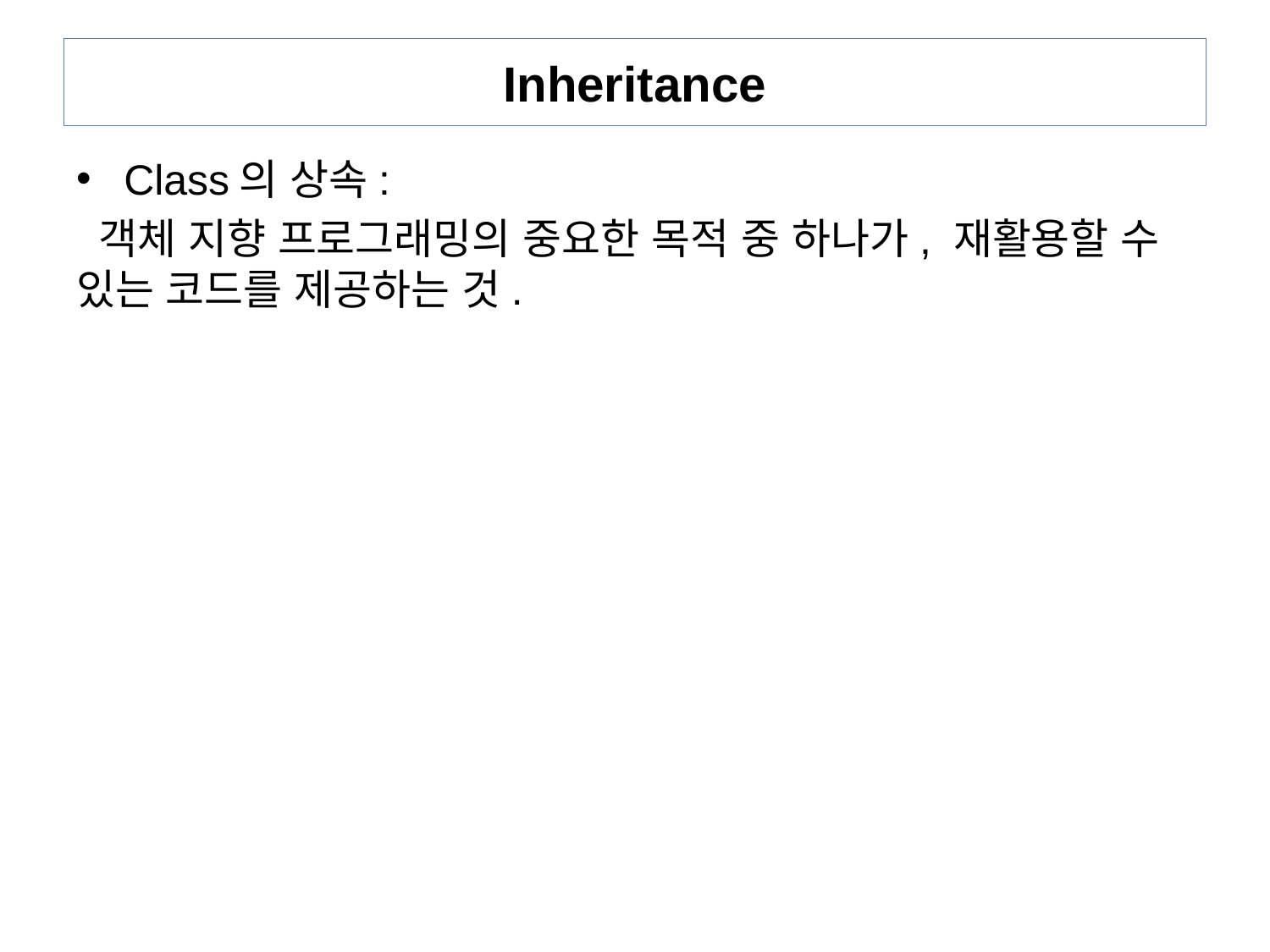

# Inheritance
Class의 상속:
 객체 지향 프로그래밍의 중요한 목적 중 하나가, 재활용할 수 있는 코드를 제공하는 것.